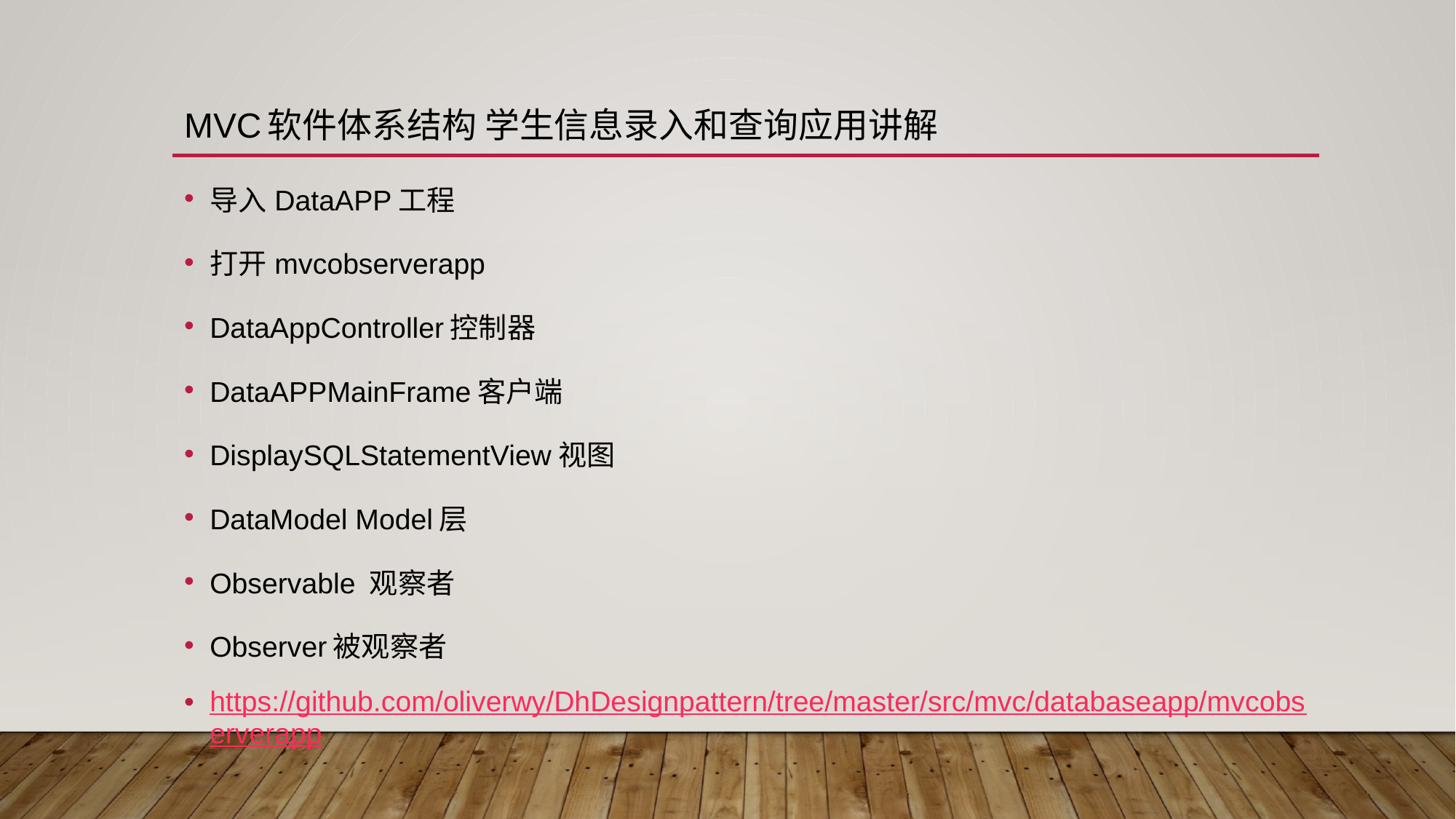

# MVC软件体系结构 学生信息录入和查询应用讲解
导入DataAPP工程
打开mvcobserverapp
DataAppController控制器
DataAPPMainFrame客户端
DisplaySQLStatementView视图
DataModel Model层
Observable 观察者
Observer被观察者
https://github.com/oliverwy/DhDesignpattern/tree/master/src/mvc/databaseapp/mvcobserverapp